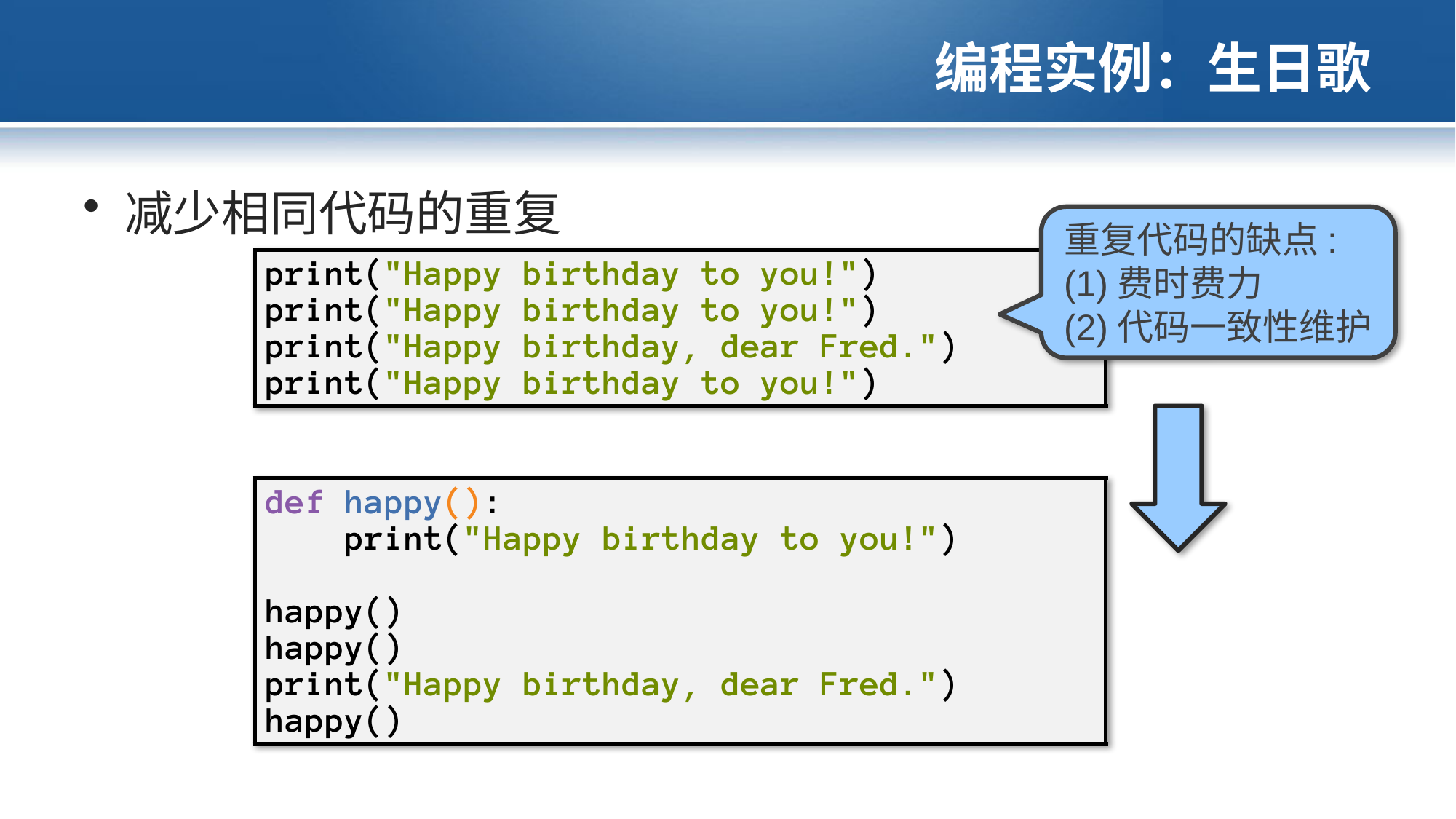

# 编程实例：生日歌
减少相同代码的重复
重复代码的缺点:
(1)费时费力
(2)代码一致性维护
| print("Happy birthday to you!") print("Happy birthday to you!") print("Happy birthday, dear Fred.") print("Happy birthday to you!") |
| --- |

| def happy(): print("Happy birthday to you!") happy() happy() print("Happy birthday, dear Fred.") happy() |
| --- |